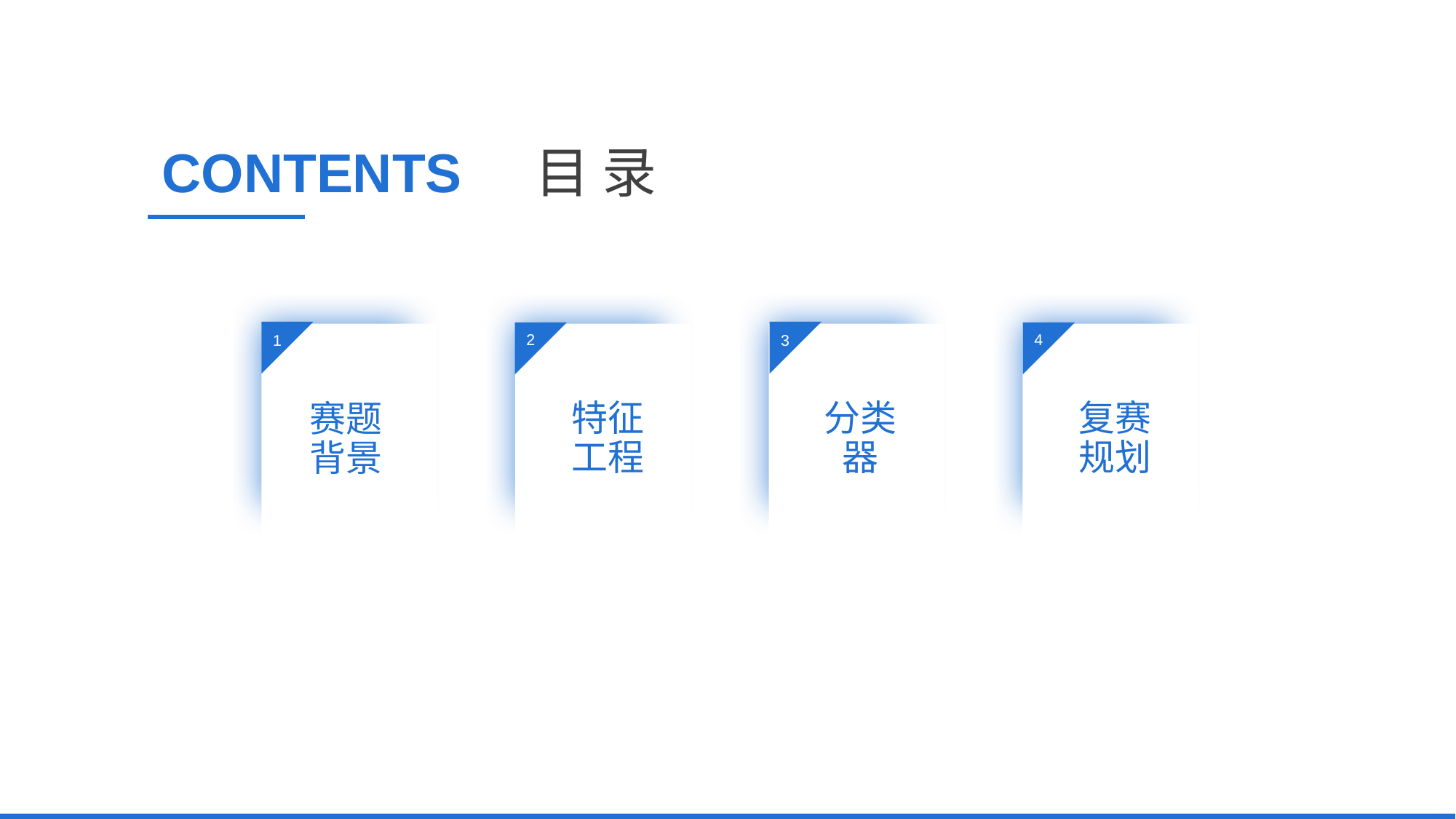

CONTENTS
目 录
2
4
1
3

特征工程
分类器
复赛规划
赛题背景